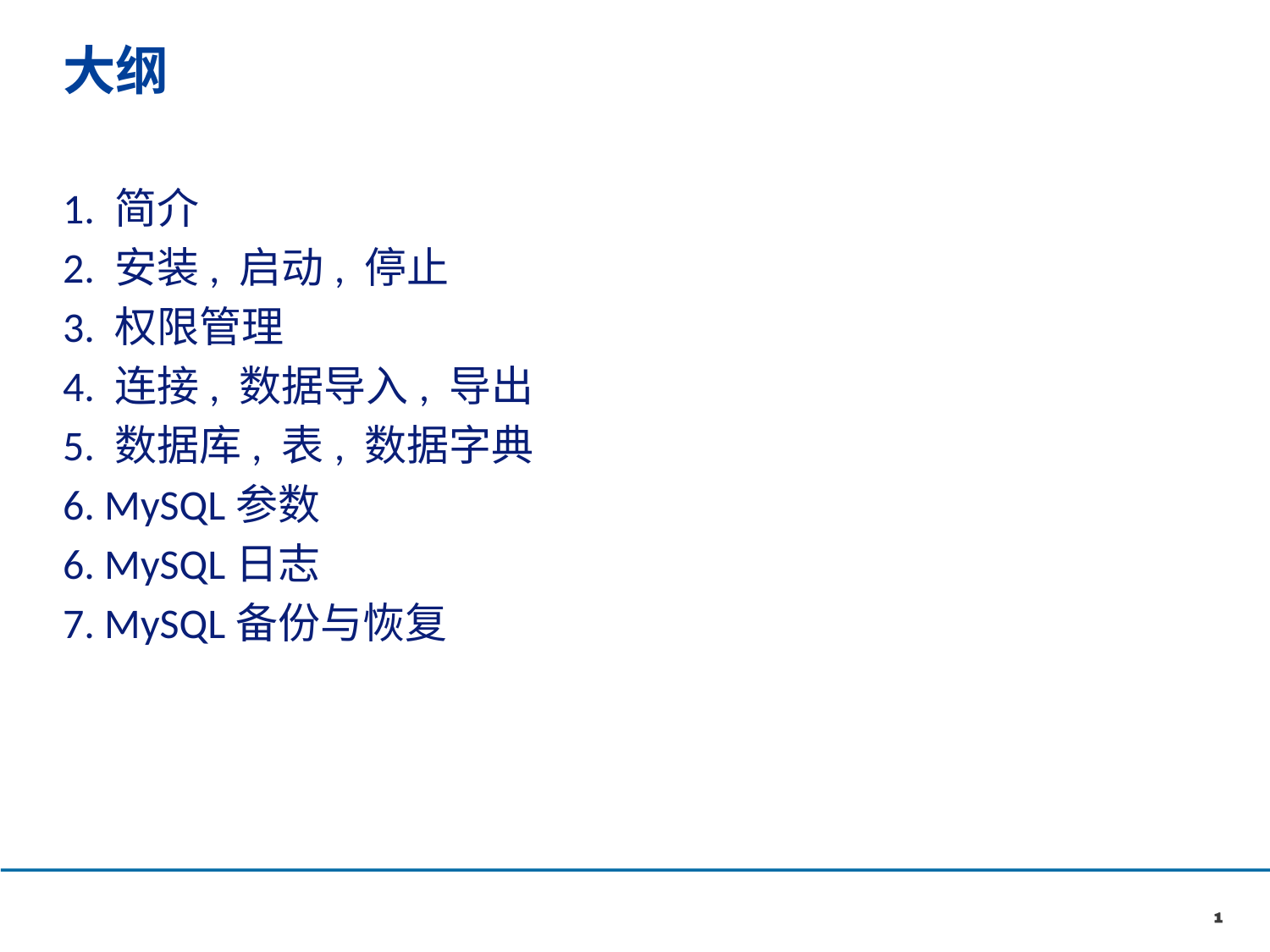

# 大纲
1. 简介
2. 安装, 启动, 停止
3. 权限管理
4. 连接, 数据导入, 导出
5. 数据库, 表, 数据字典
6. MySQL参数
6. MySQL日志
7. MySQL备份与恢复
1